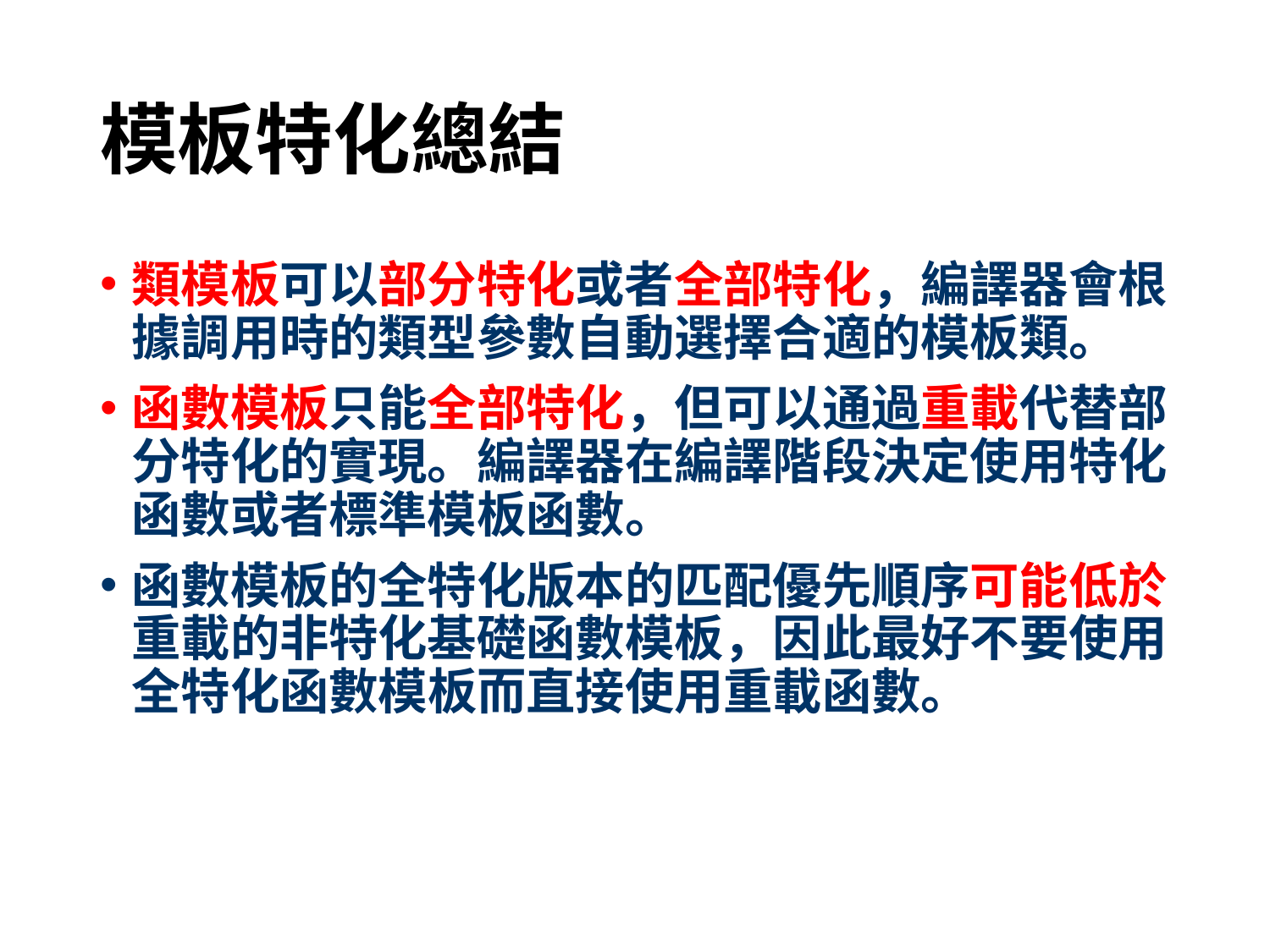

# 模板特化總結
類模板可以部分特化或者全部特化，編譯器會根據調用時的類型參數自動選擇合適的模板類。
函數模板只能全部特化，但可以通過重載代替部分特化的實現。編譯器在編譯階段決定使用特化函數或者標準模板函數。
函數模板的全特化版本的匹配優先順序可能低於重載的非特化基礎函數模板，因此最好不要使用全特化函數模板而直接使用重載函數。